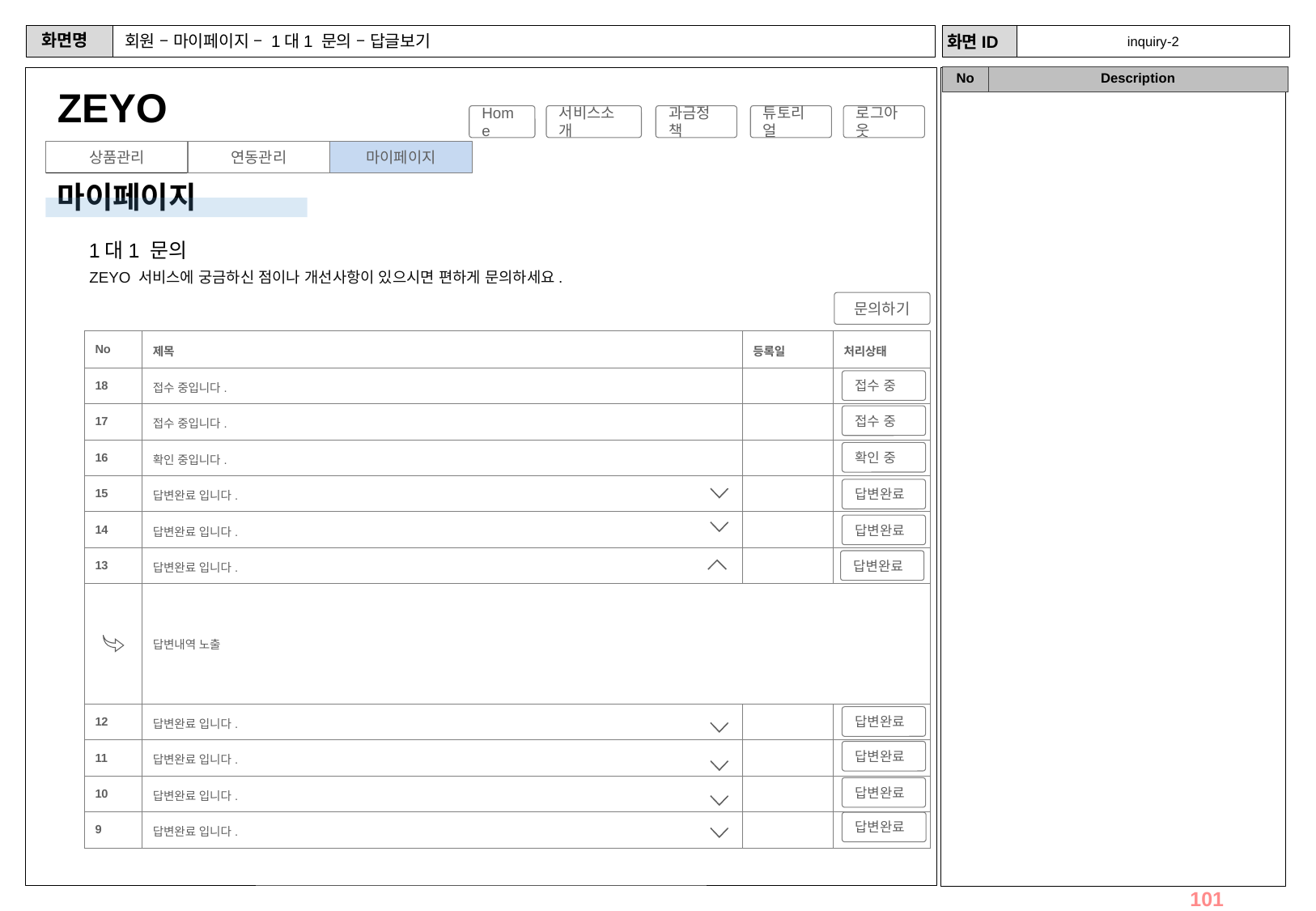

# 회원 – 마이페이지 – 1대1 문의 – 답글보기
inquiry-2
ZEYO
Home
서비스소개
과금정책
튜토리얼
로그아웃
상품관리
연동관리
마이페이지
마이페이지

1대1 문의
ZEYO 서비스에 궁금하신 점이나 개선사항이 있으시면 편하게 문의하세요.
문의하기
| No | 제목 | 등록일 | 처리상태 |
| --- | --- | --- | --- |
| 18 | 접수 중입니다. |  |  |
| 17 | 접수 중입니다. |  |  |
| 16 | 확인 중입니다. |  |  |
| 15 | 답변완료 입니다. |  |  |
| 14 | 답변완료 입니다. |  |  |
| 13 | 답변완료 입니다. |  |  |
|  | 답변내역 노출 |  |  |
| 12 | 답변완료 입니다. |  |  |
| 11 | 답변완료 입니다. |  |  |
| 10 | 답변완료 입니다. |  |  |
| 9 | 답변완료 입니다. |  |  |
접수 중
접수 중
확인 중
답변완료

답변완료

답변완료

답변완료

답변완료

답변완료

답변완료

101